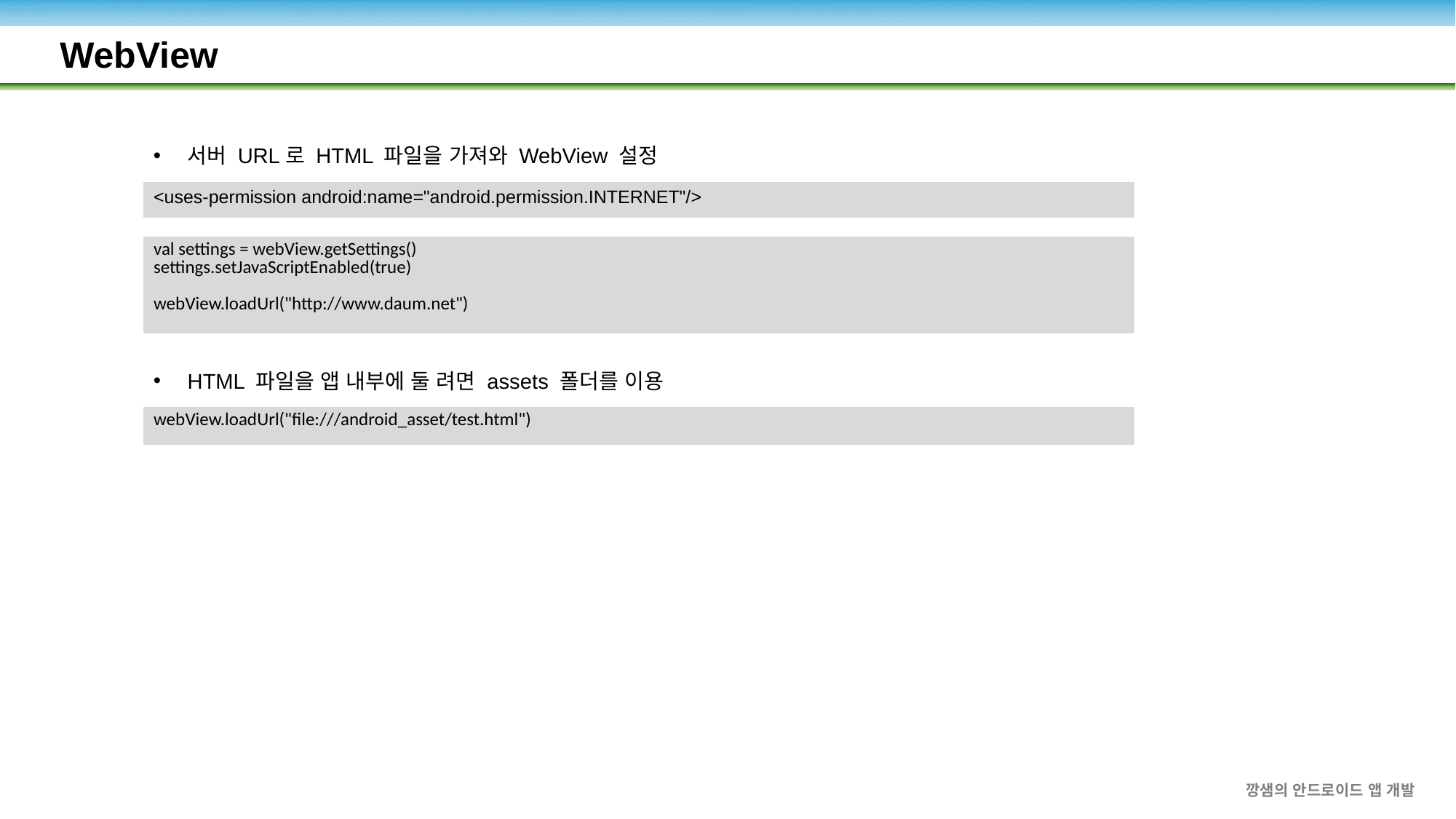

WebView
서버 URL로 HTML 파일을 가져와 WebView 설정
| <uses-permission android:name="android.permission.INTERNET"/> |
| --- |
| val settings = webView.getSettings() settings.setJavaScriptEnabled(true) webView.loadUrl("http://www.daum.net") |
| --- |
HTML 파일을 앱 내부에 둘 려면 assets 폴더를 이용
| webView.loadUrl("file:///android\_asset/test.html") |
| --- |